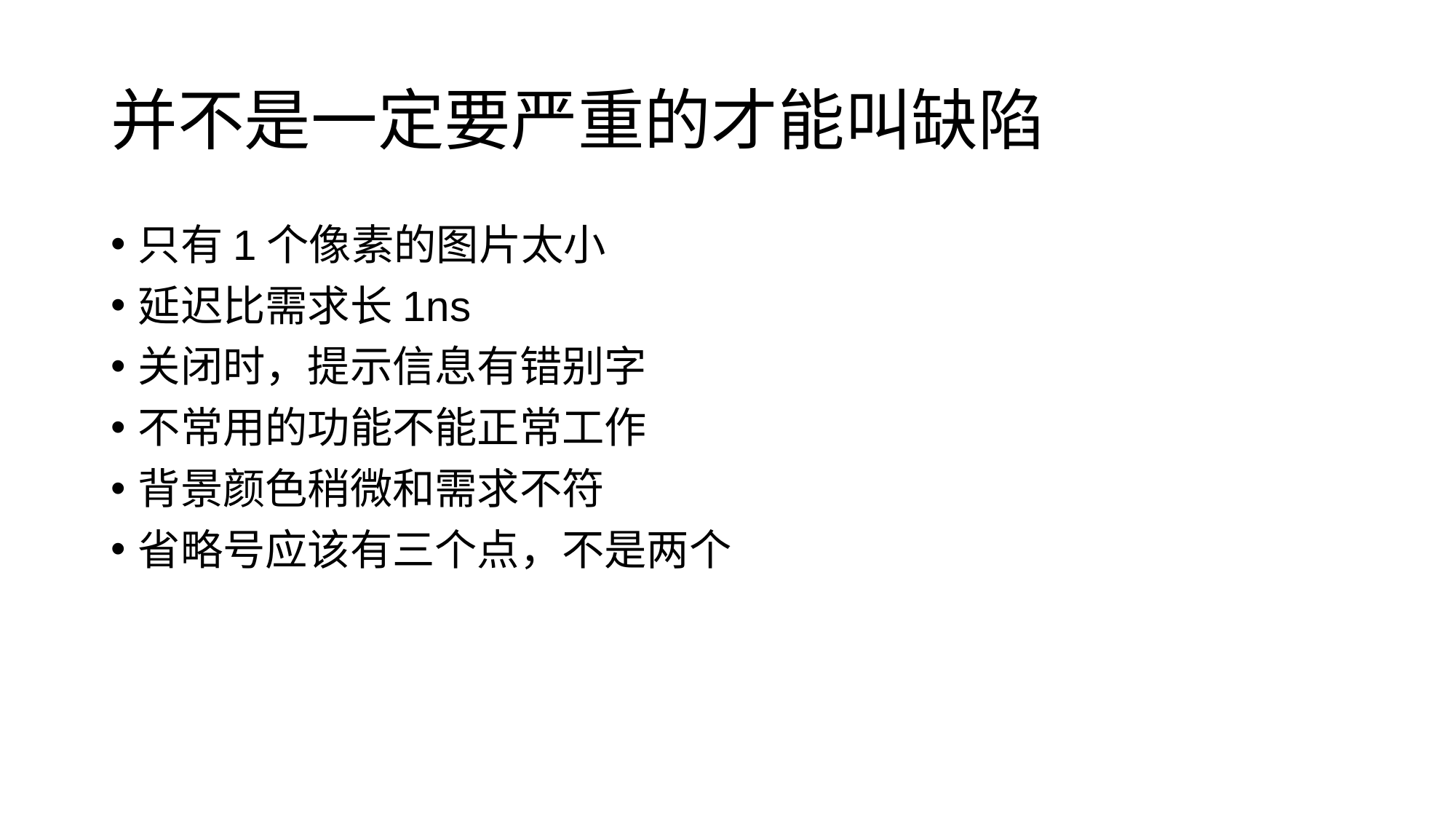

# 并不是一定要严重的才能叫缺陷
只有1个像素的图片太小
延迟比需求长1ns
关闭时，提示信息有错别字
不常用的功能不能正常工作
背景颜色稍微和需求不符
省略号应该有三个点，不是两个